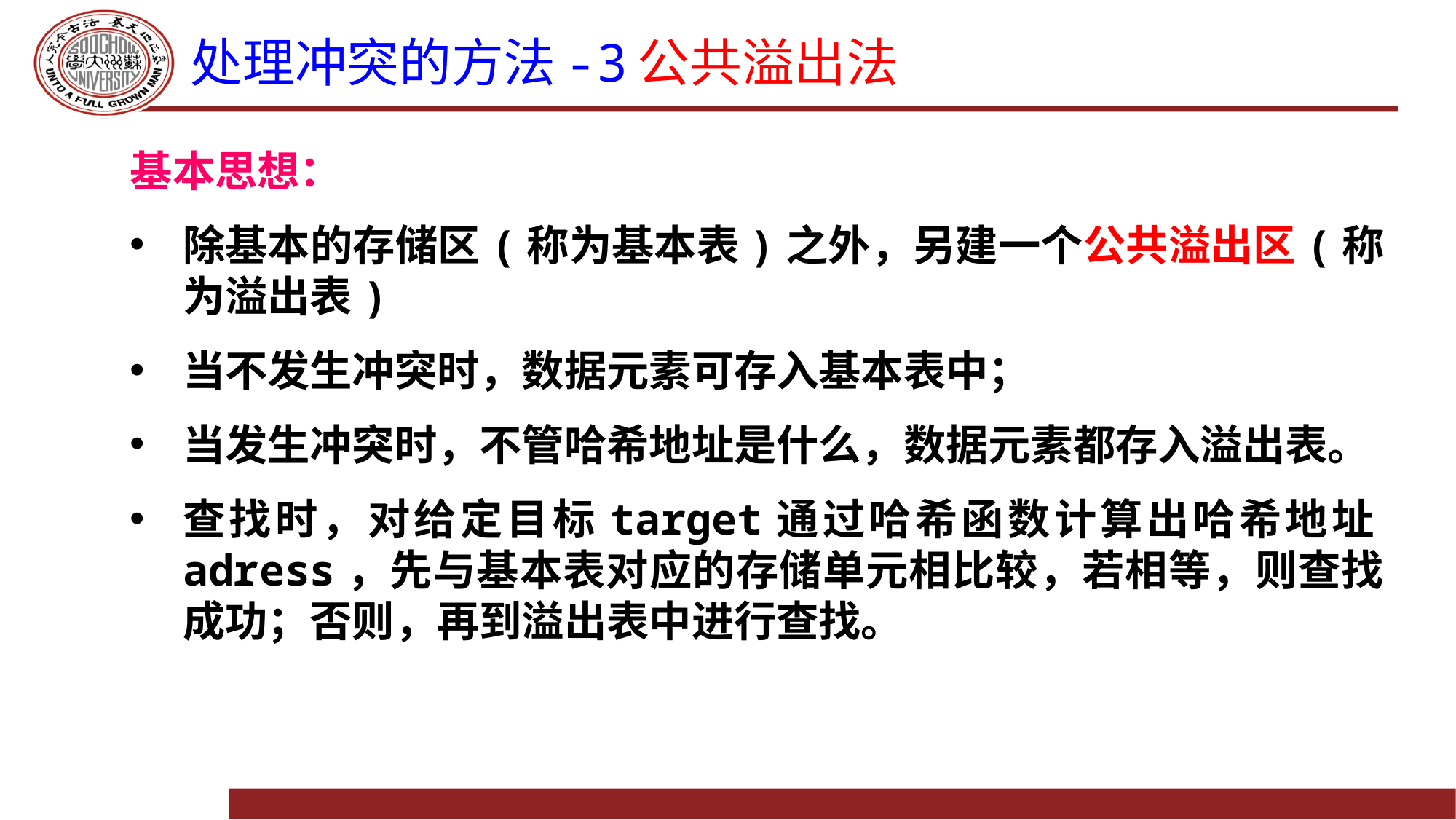

# 处理冲突的方法-3公共溢出法
基本思想：
除基本的存储区(称为基本表)之外，另建一个公共溢出区(称为溢出表)
当不发生冲突时，数据元素可存入基本表中；
当发生冲突时，不管哈希地址是什么，数据元素都存入溢出表。
查找时，对给定目标target通过哈希函数计算出哈希地址adress，先与基本表对应的存储单元相比较，若相等，则查找成功；否则，再到溢出表中进行查找。